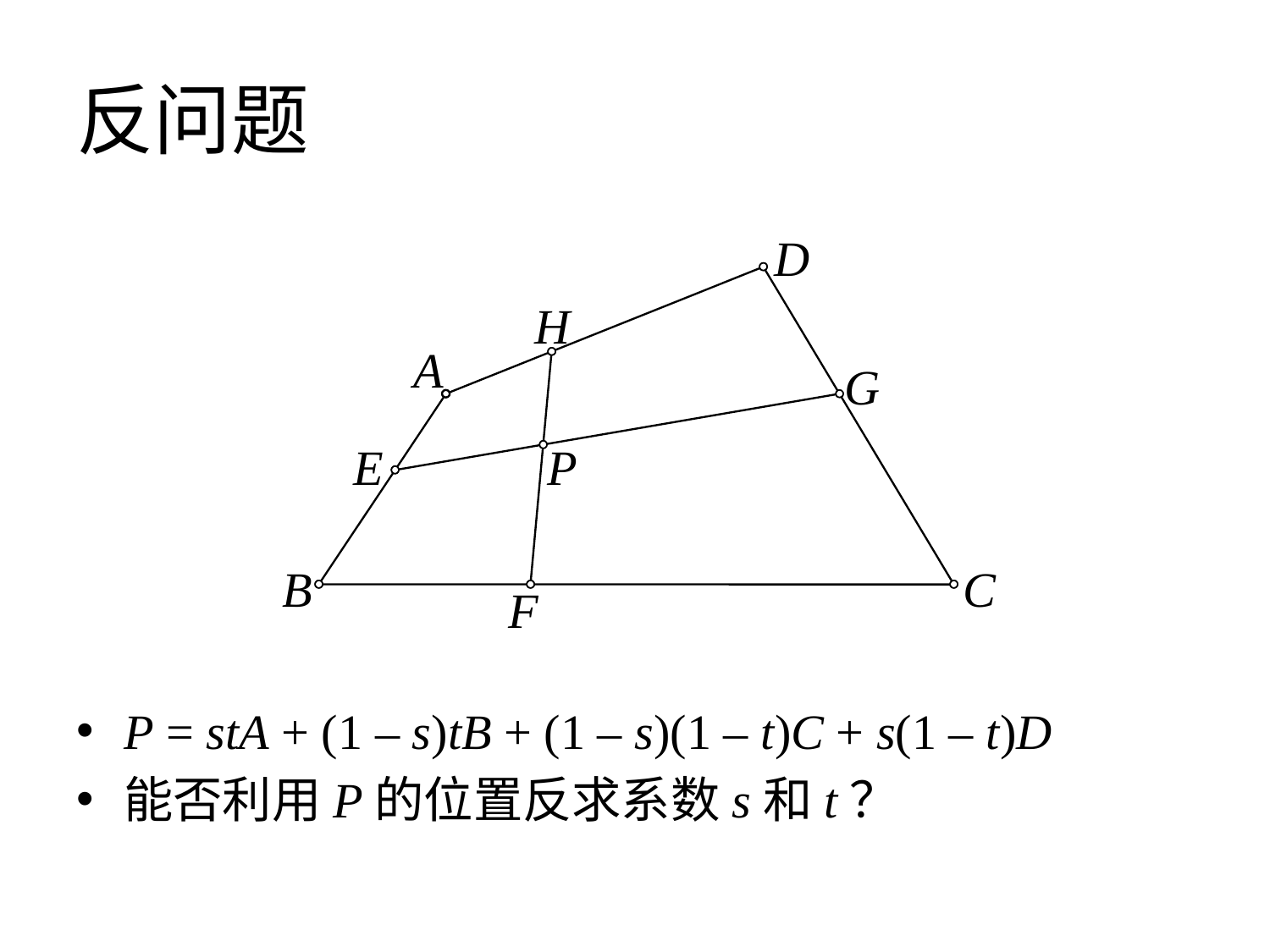

# 反问题
D

H
A
G
E
P
B
C
F
P = stA + (1 – s)tB + (1 – s)(1 – t)C + s(1 – t)D
能否利用P的位置反求系数s和t？